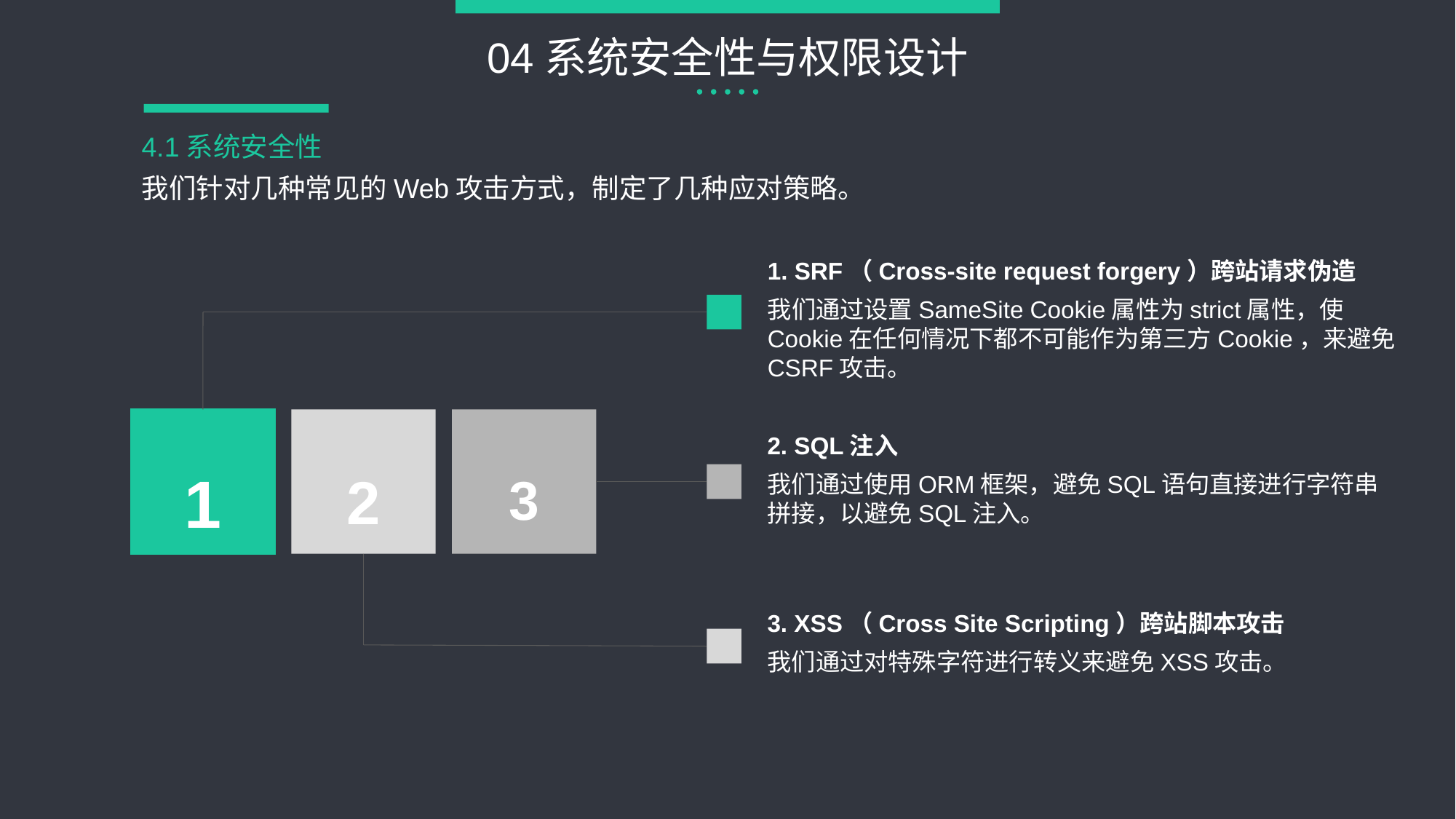

# 04系统安全性与权限设计

4.1系统安全性
我们针对几种常见的Web攻击方式，制定了几种应对策略。
1. SRF（Cross-site request forgery）跨站请求伪造
我们通过设置SameSite Cookie属性为strict属性，使Cookie在任何情况下都不可能作为第三方Cookie，来避免CSRF攻击。

1
2
3
2. SQL注入
我们通过使用ORM框架，避免SQL语句直接进行字符串拼接，以避免SQL注入。

3. XSS（Cross Site Scripting）跨站脚本攻击
我们通过对特殊字符进行转义来避免XSS攻击。